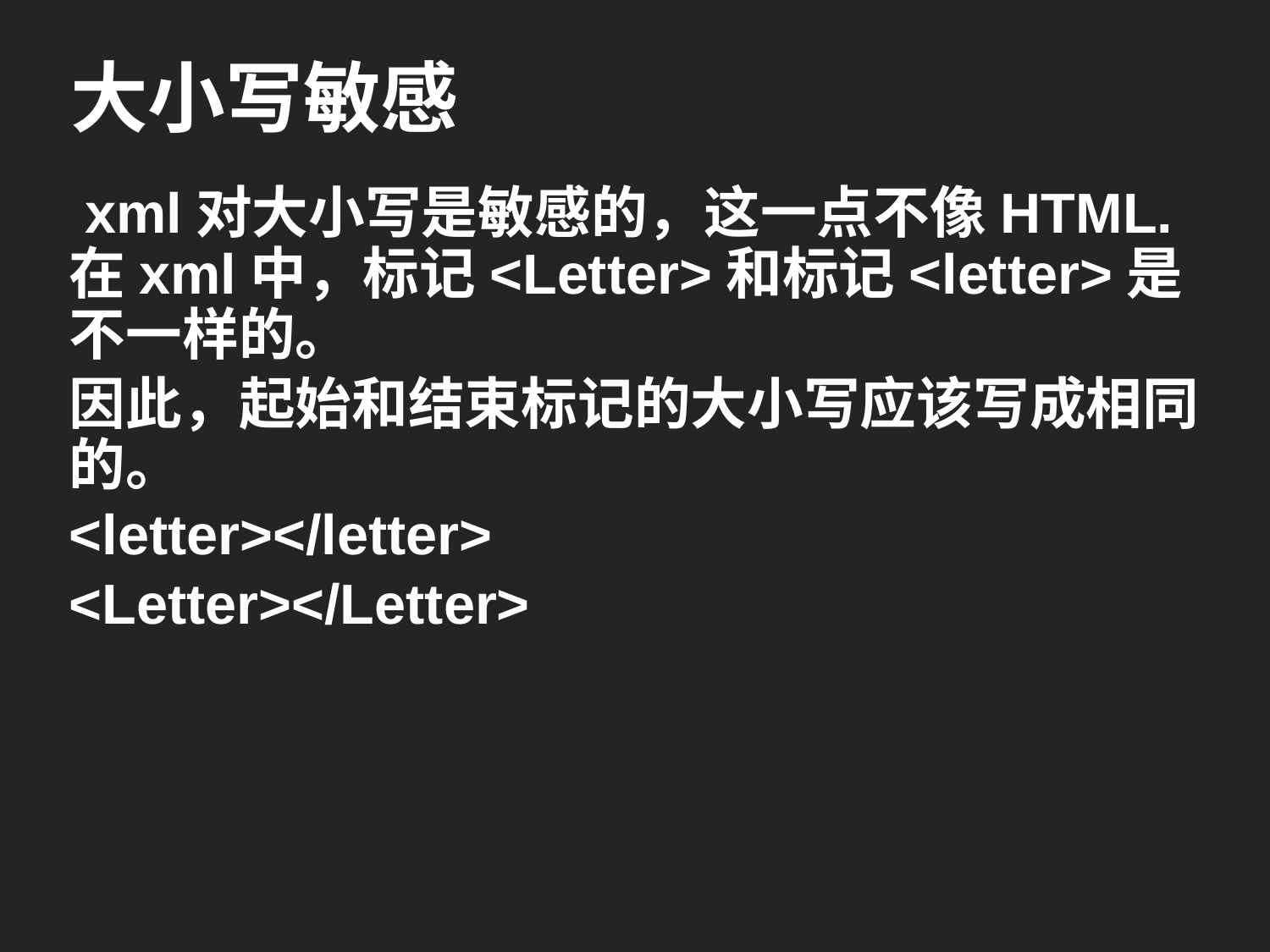

# 大小写敏感
 xml对大小写是敏感的，这一点不像HTML.在xml中，标记<Letter>和标记<letter>是不一样的。
因此，起始和结束标记的大小写应该写成相同的。
<letter></letter>
<Letter></Letter>